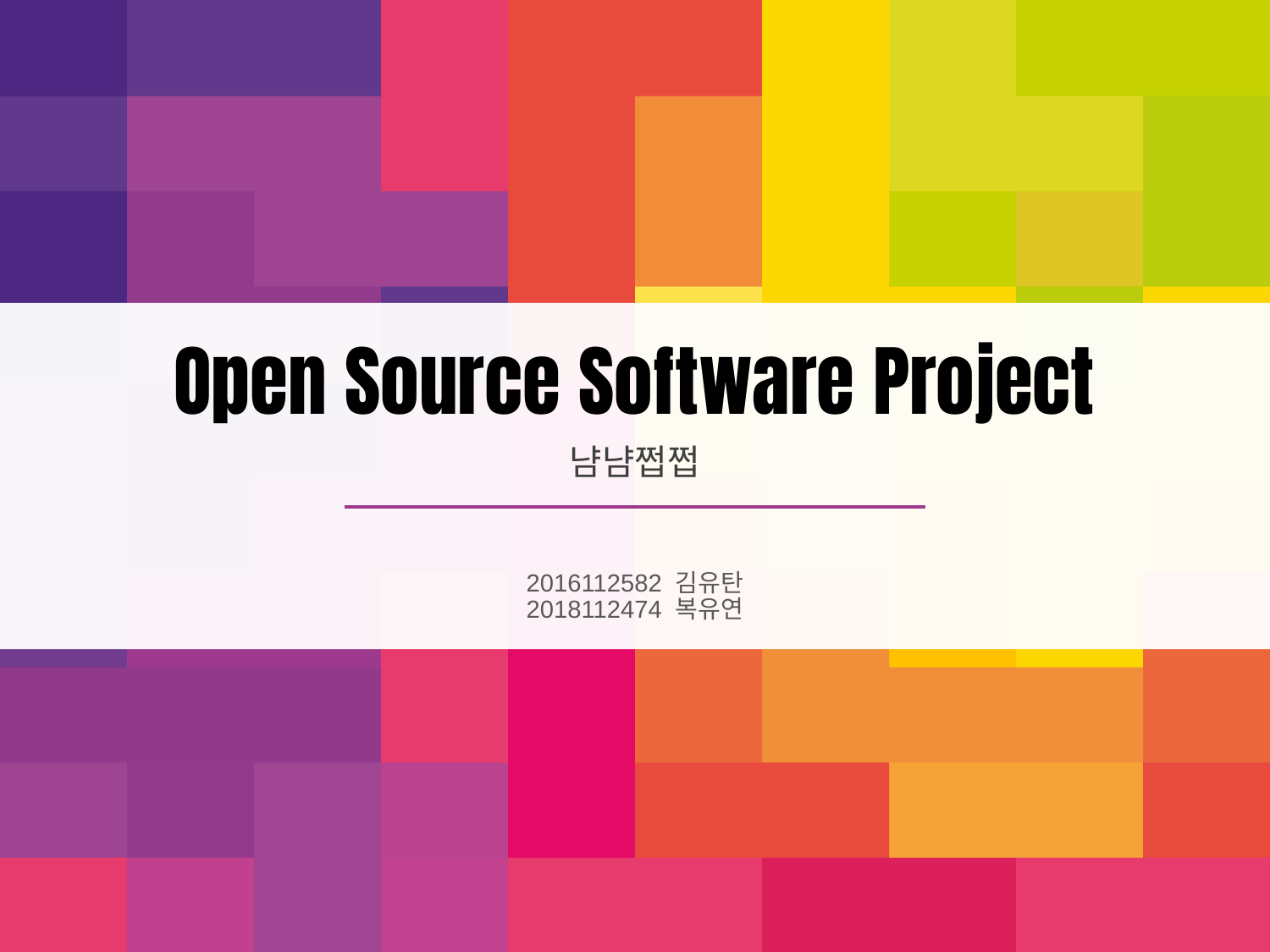

Open Source Software Project
냠냠쩝쩝

2016112582 김유탄
2018112474 복유연